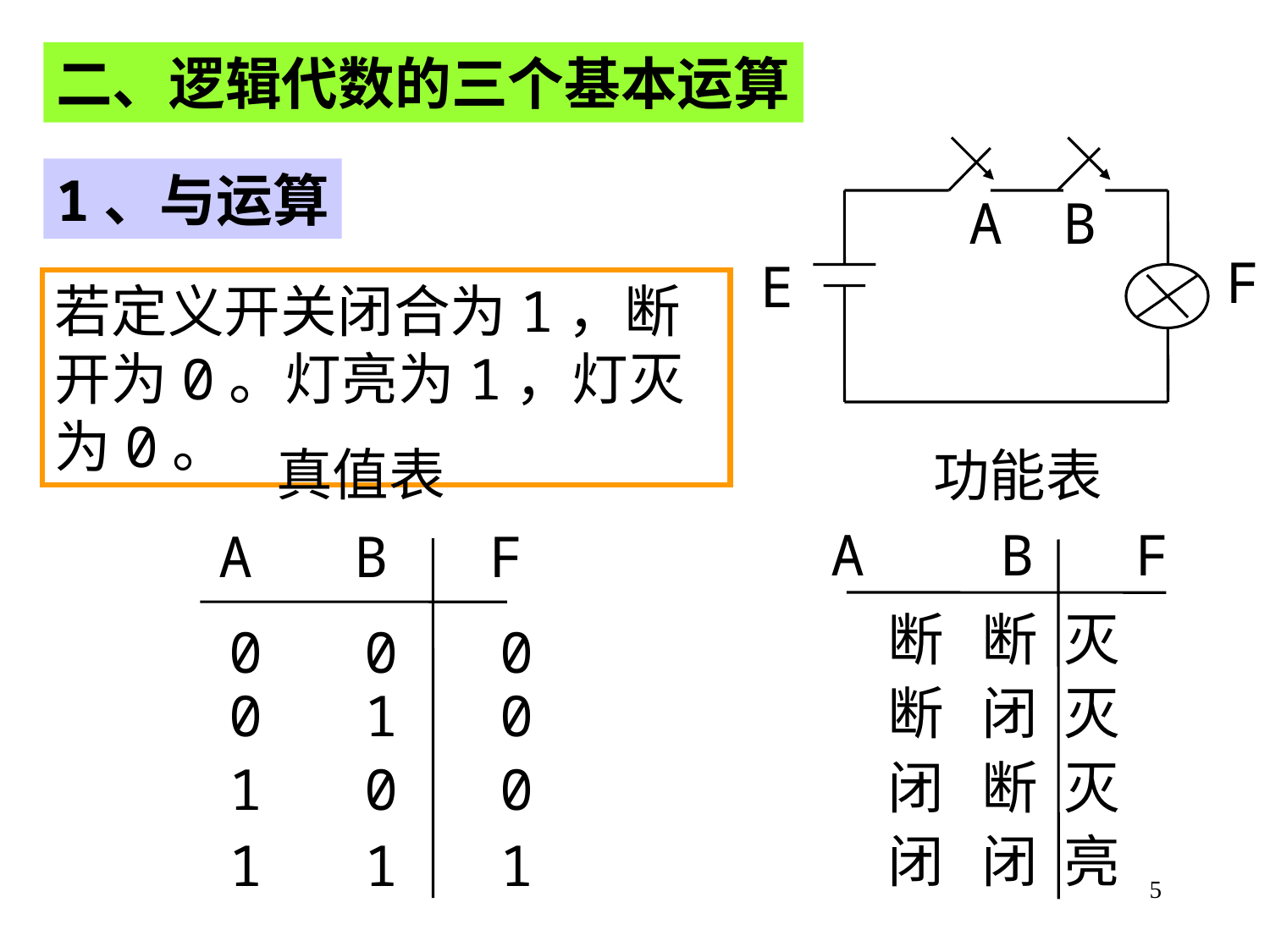

二、逻辑代数的三个基本运算

 A
B

F
E

1、与运算
若定义开关闭合为1，断开为0。灯亮为1，灯灭为0。
真值表
 A   B   F

 0   0   0
 0   1   0
 1   0   0
 1   1   1
功能表
A    B   F

断   断  灭
断   闭  灭
闭   断  灭
闭   闭  亮
5